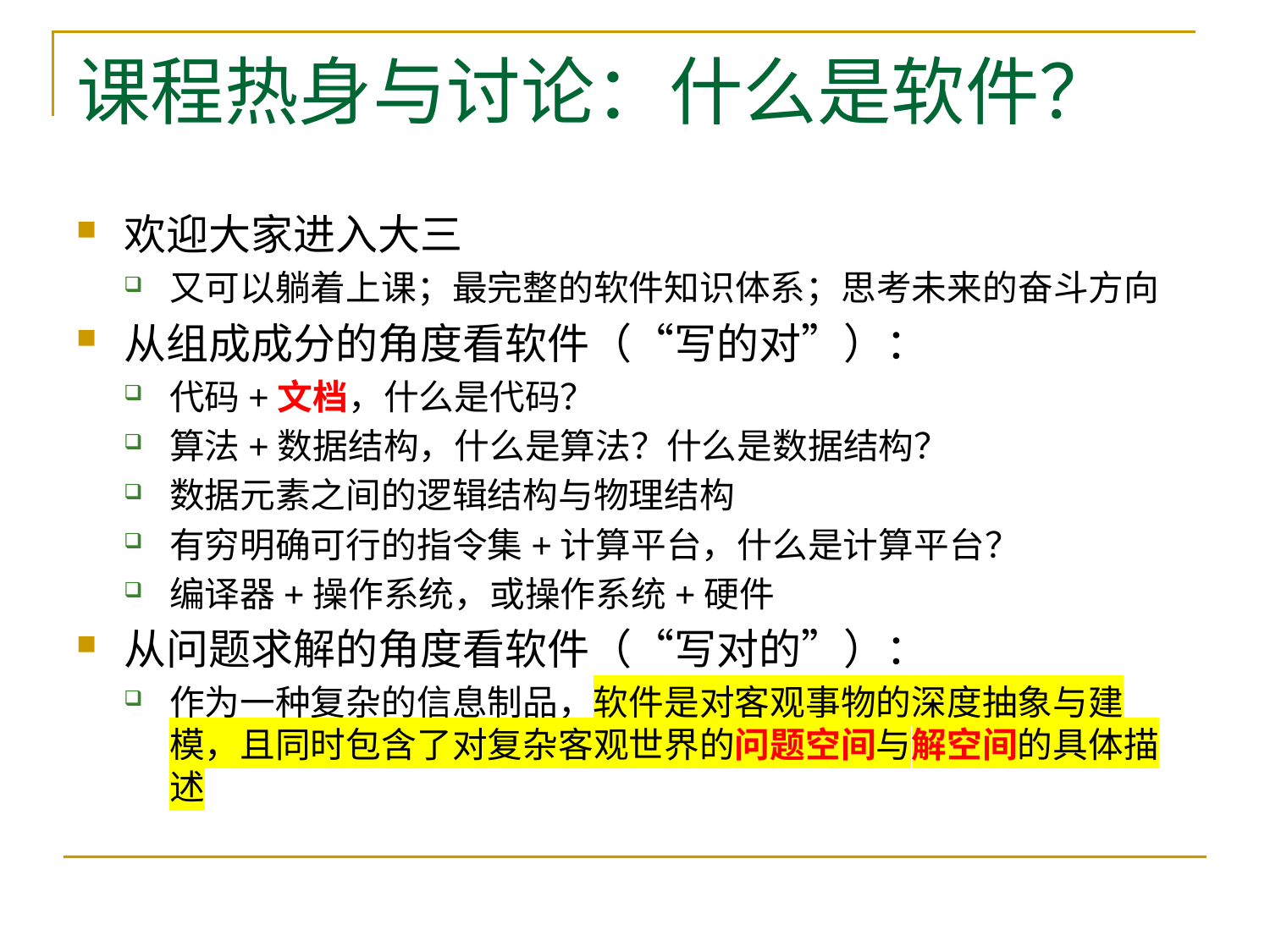

# 课程热身与讨论：什么是软件？
欢迎大家进入大三
又可以躺着上课；最完整的软件知识体系；思考未来的奋斗方向
从组成成分的角度看软件（“写的对”）：
代码+文档，什么是代码？
算法+数据结构，什么是算法？什么是数据结构？
数据元素之间的逻辑结构与物理结构
有穷明确可行的指令集+计算平台，什么是计算平台？
编译器+操作系统，或操作系统+硬件
从问题求解的角度看软件（“写对的”）：
作为一种复杂的信息制品，软件是对客观事物的深度抽象与建模，且同时包含了对复杂客观世界的问题空间与解空间的具体描述
3